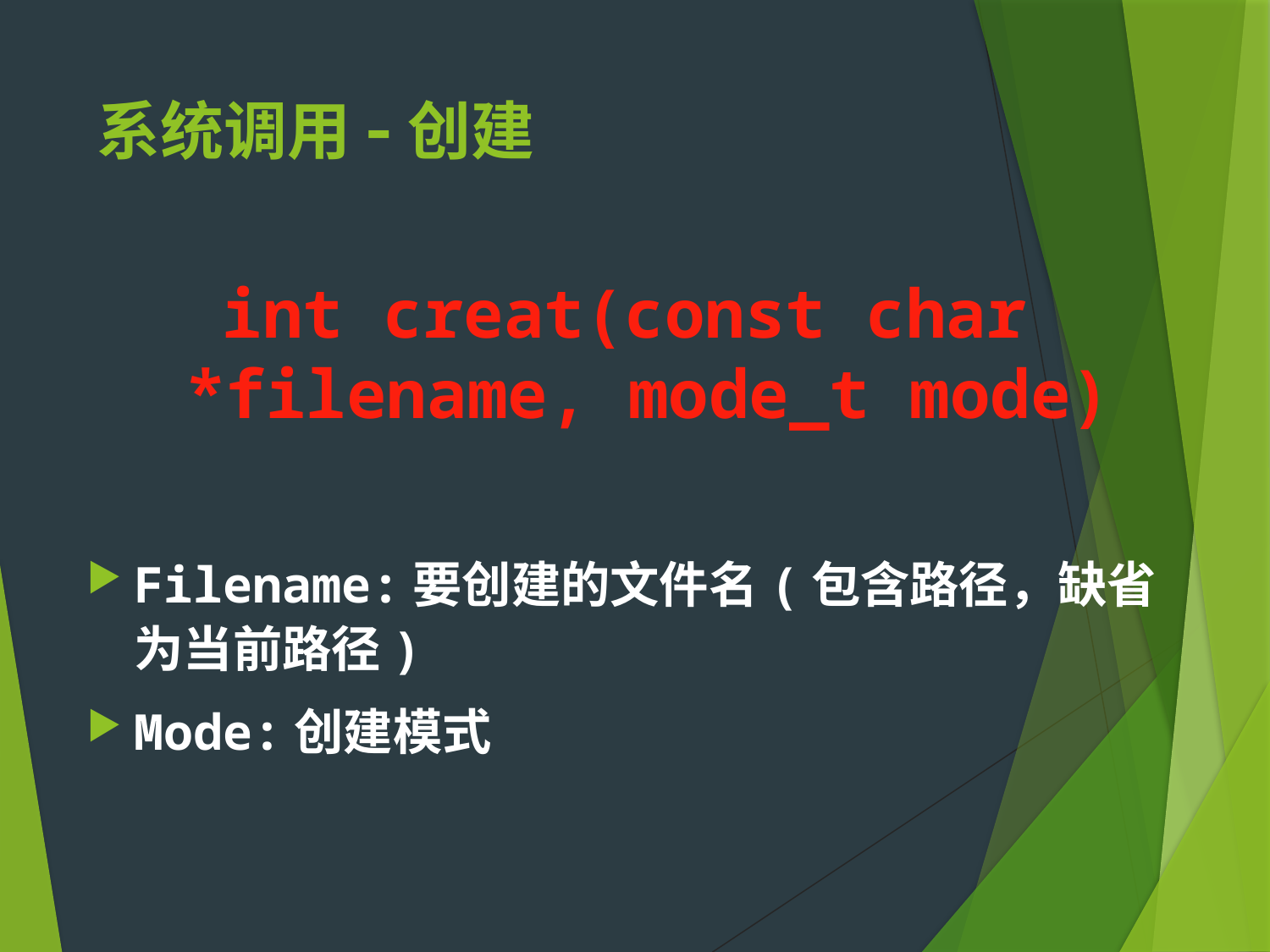

# 系统调用-创建
int creat(const char *filename, mode_t mode)

Filename:要创建的文件名(包含路径，缺省为当前路径)
Mode:创建模式